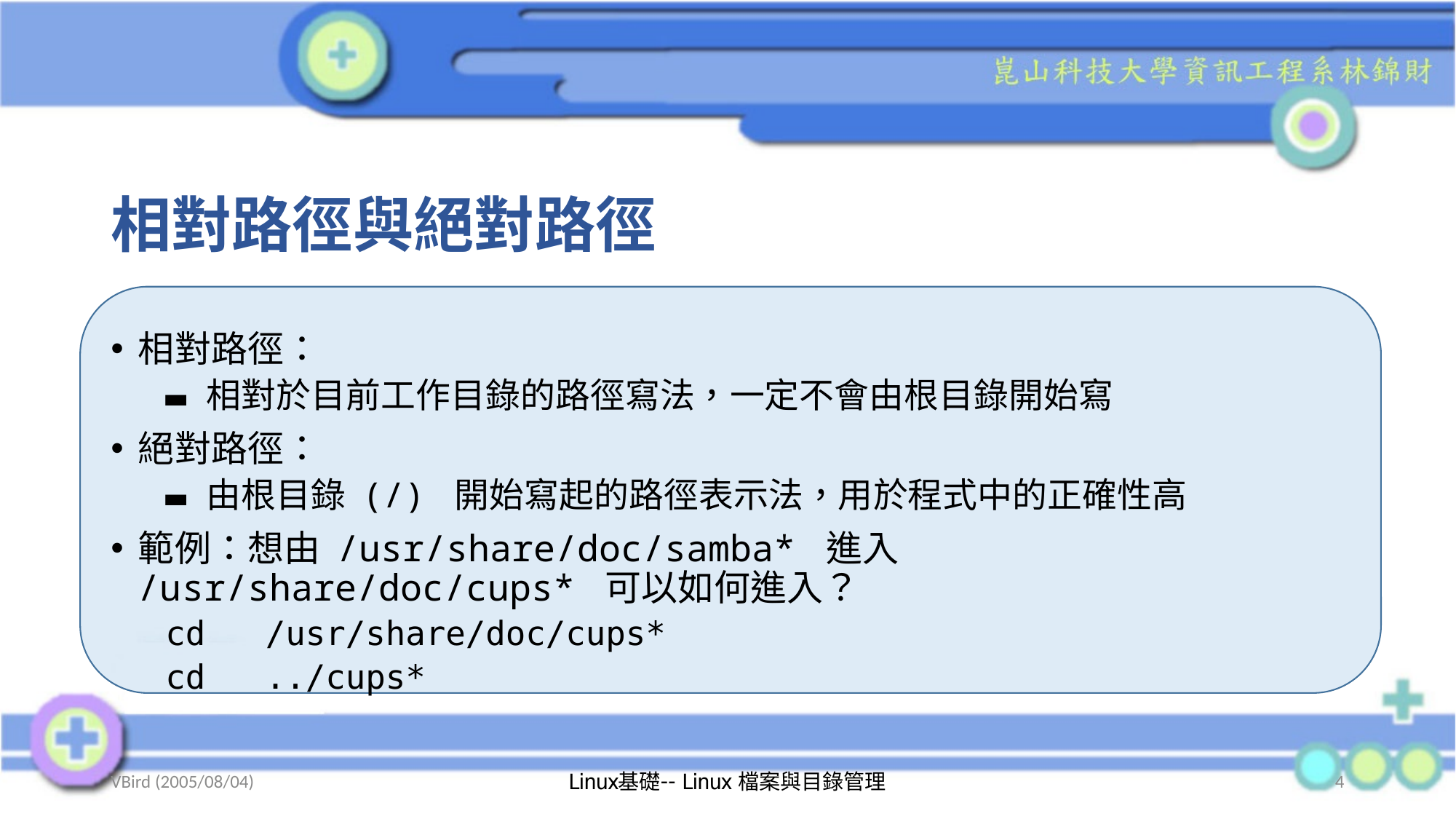

# 相對路徑與絕對路徑

相對路徑：
相對於目前工作目錄的路徑寫法，一定不會由根目錄開始寫
絕對路徑：
由根目錄 (/) 開始寫起的路徑表示法，用於程式中的正確性高
範例：想由 /usr/share/doc/samba* 進入 /usr/share/doc/cups* 可以如何進入？
cd   /usr/share/doc/cups*
cd   ../cups*
VBird (2005/08/04)
Linux基礎-- Linux 檔案與目錄管理
4